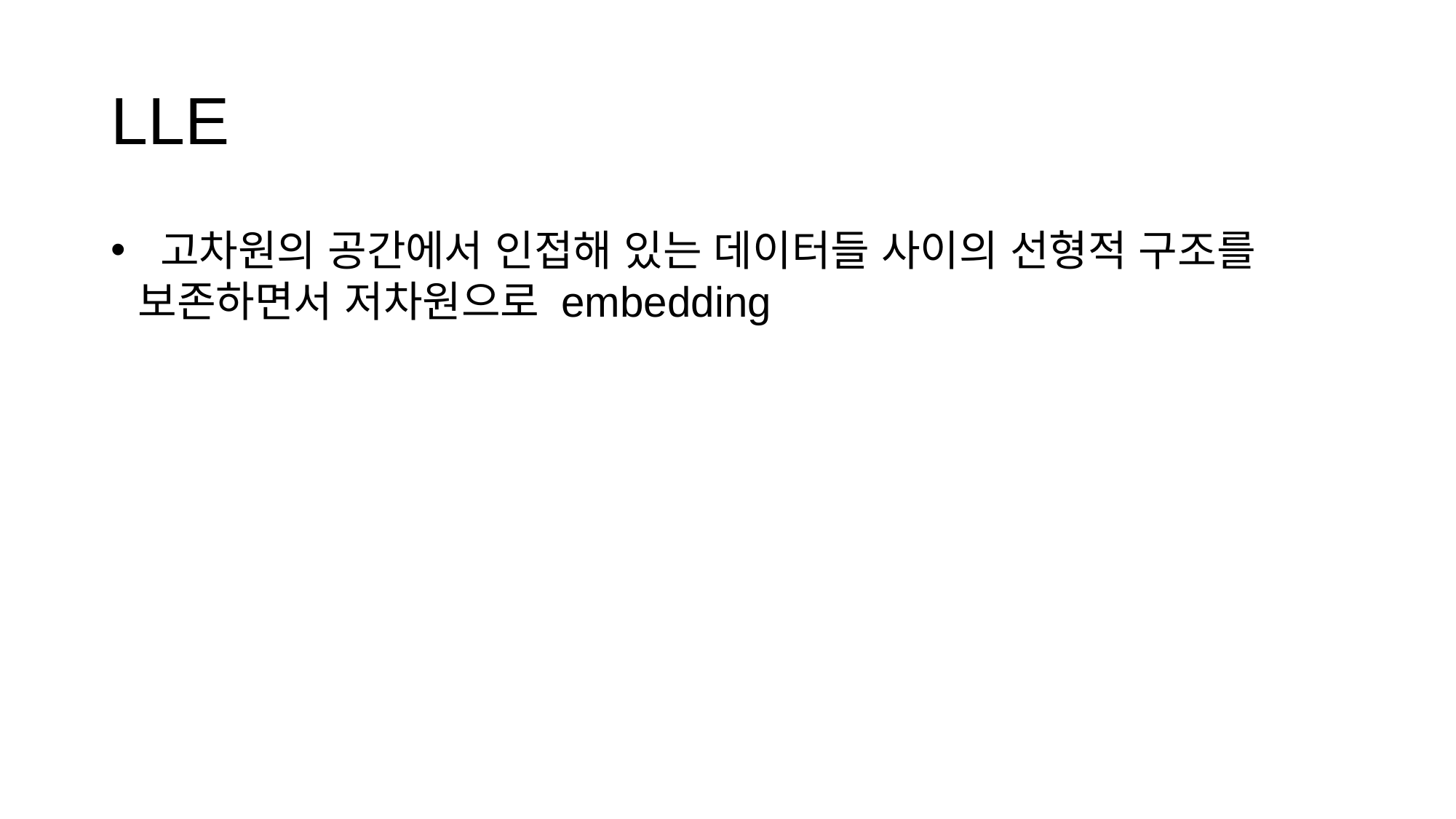

# LLE
 고차원의 공간에서 인접해 있는 데이터들 사이의 선형적 구조를 보존하면서 저차원으로 embedding